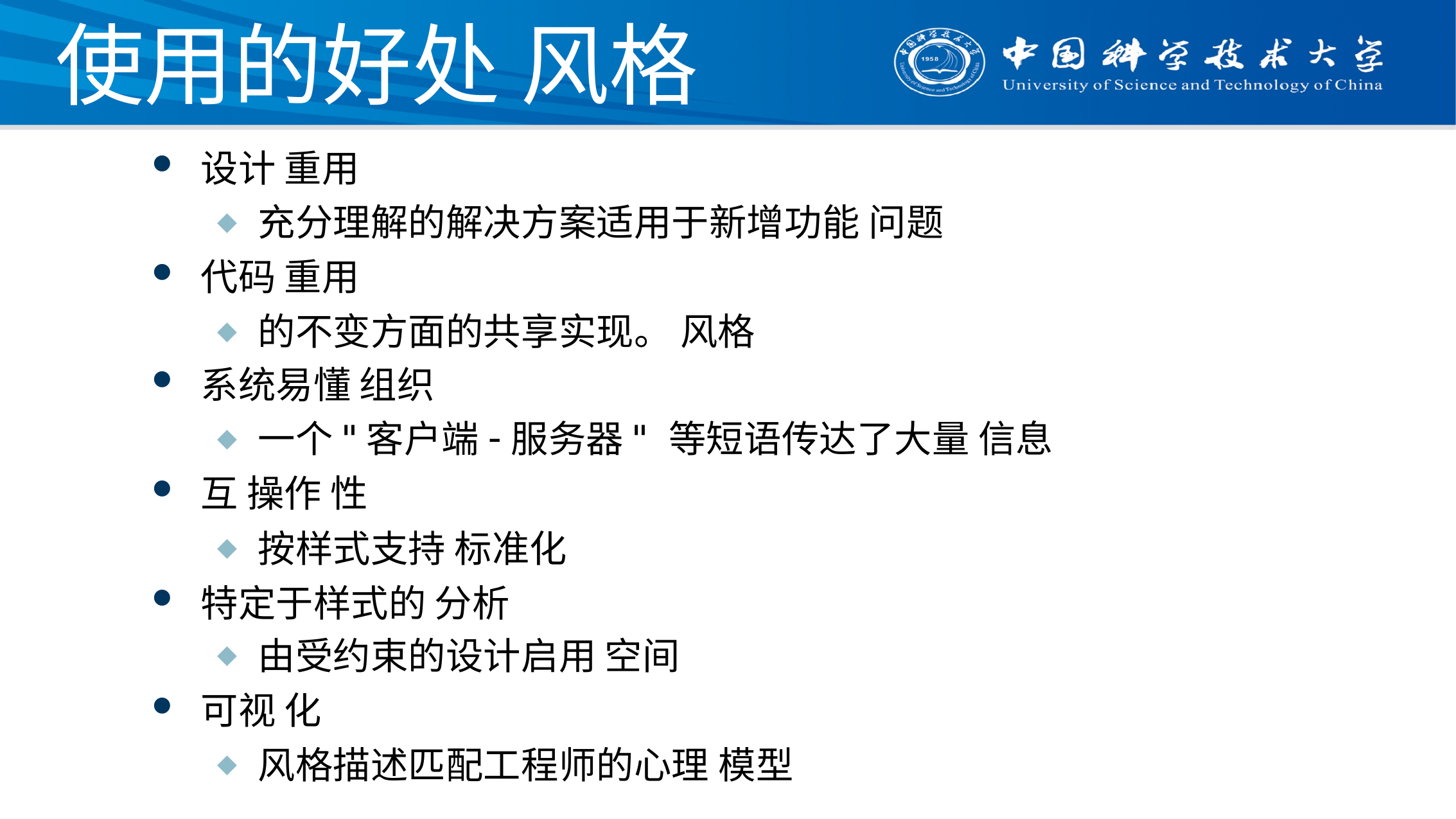

# 使用的好处 风格
设计 重用
充分理解的解决方案适用于新增功能 问题
代码 重用
的不变方面的共享实现。 风格
系统易懂 组织
一个"客户端-服务器" 等短语传达了大量 信息
互 操作 性
按样式支持 标准化
特定于样式的 分析
由受约束的设计启用 空间
可视 化
风格描述匹配工程师的心理 模型